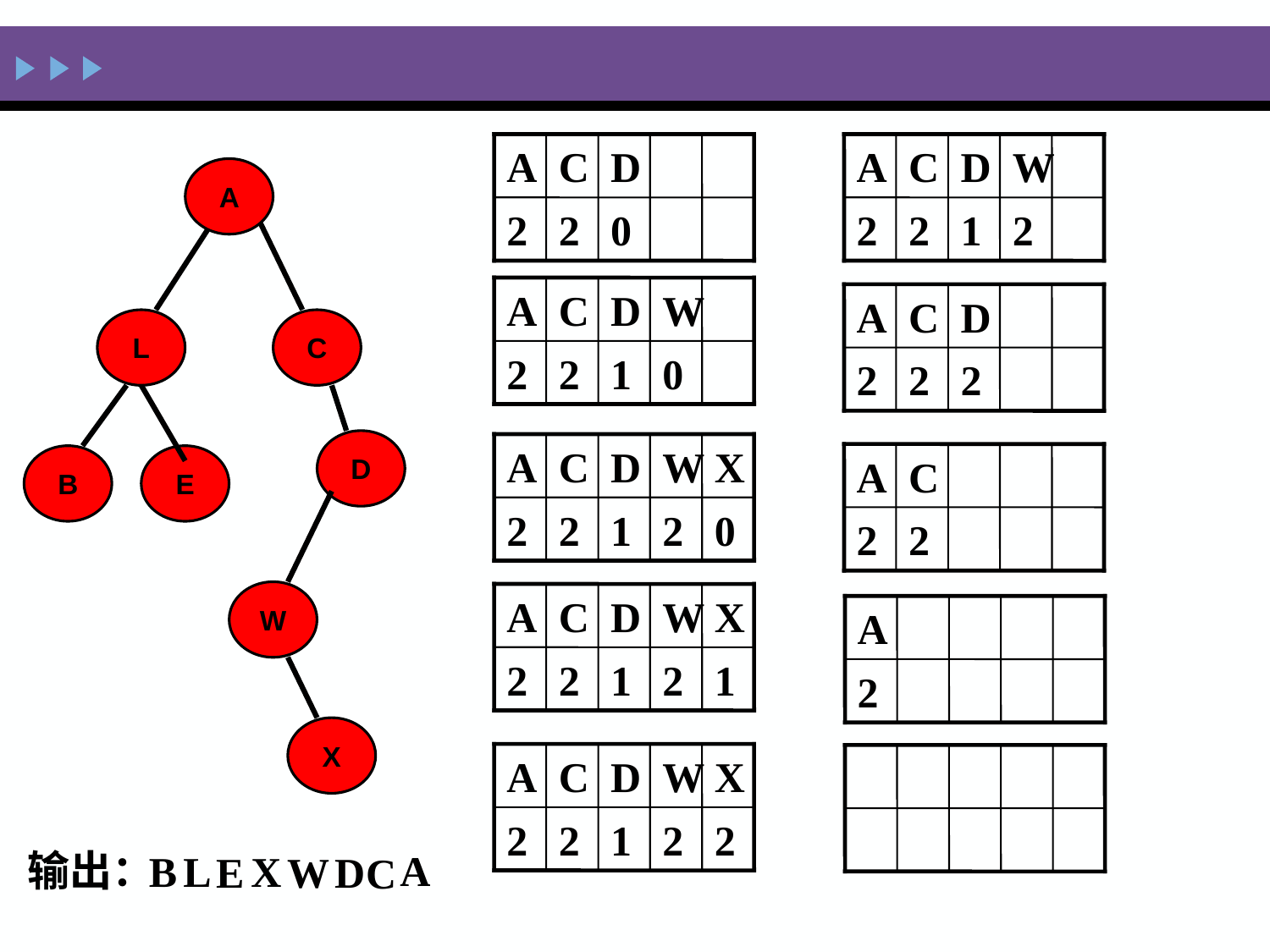

19

A

C

D

2

2
0

A

C

D

W

2

2
1
2

A

L
C

D
B
E

W

X
A

C

D

W

2

2
1
0

A

C

D

2

2
2

A

C

D

W

X

2

2
1
2
0

A

C

2

2

A

C

D

W

X

2

2
1
2
1

A

2

A

C

D

W

X

2

2
1
2
2

输出：
A
X
B
L
E
W
D
C